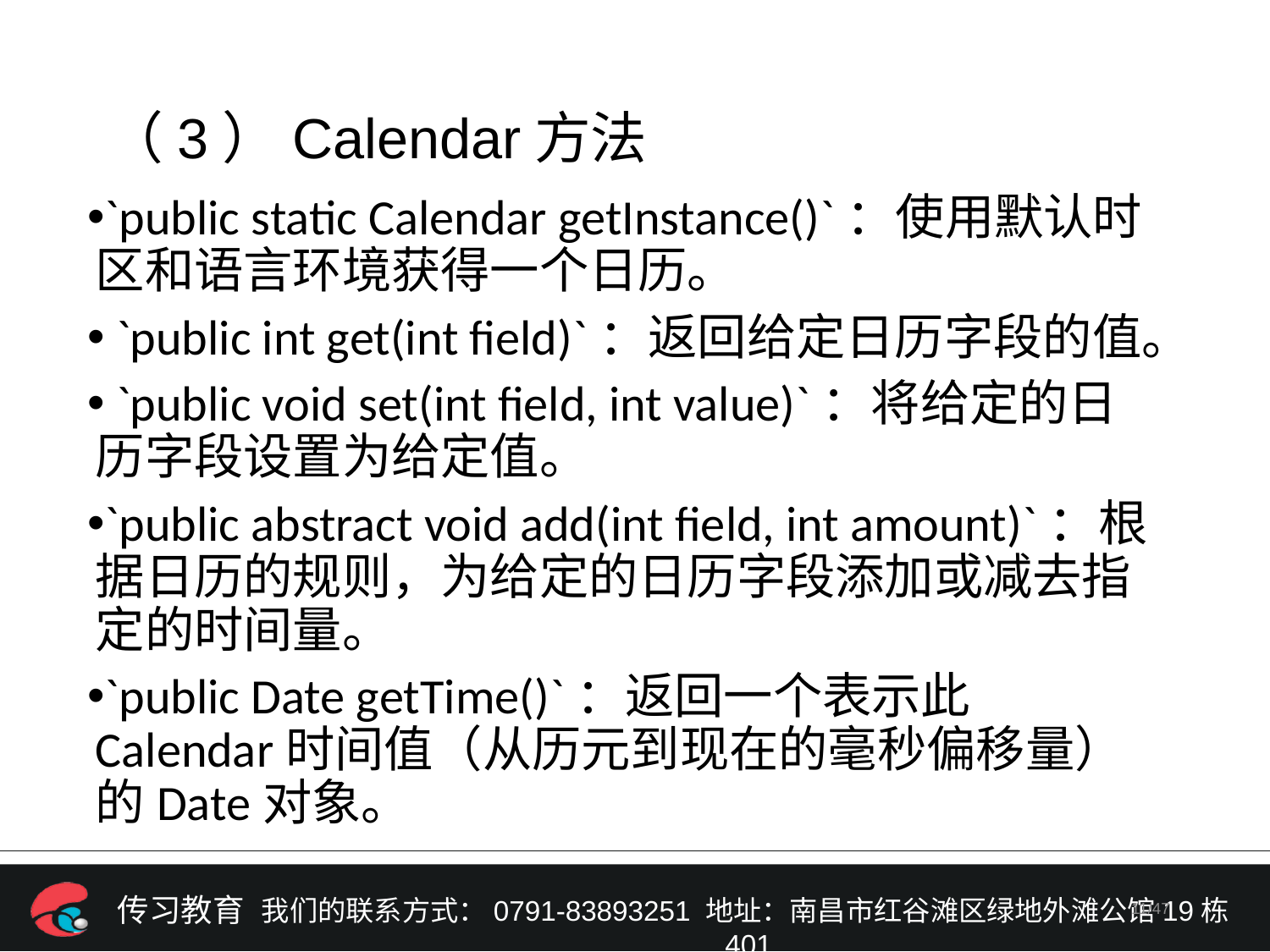

（3）Calendar方法
`public static Calendar getInstance()`：使用默认时区和语言环境获得一个日历。
 `public int get(int field)`：返回给定日历字段的值。
 `public void set(int field, int value)`：将给定的日历字段设置为给定值。
`public abstract void add(int field, int amount)`：根据日历的规则，为给定的日历字段添加或减去指定的时间量。
`public Date getTime()`：返回一个表示此Calendar时间值（从历元到现在的毫秒偏移量）的Date对象。

11/47